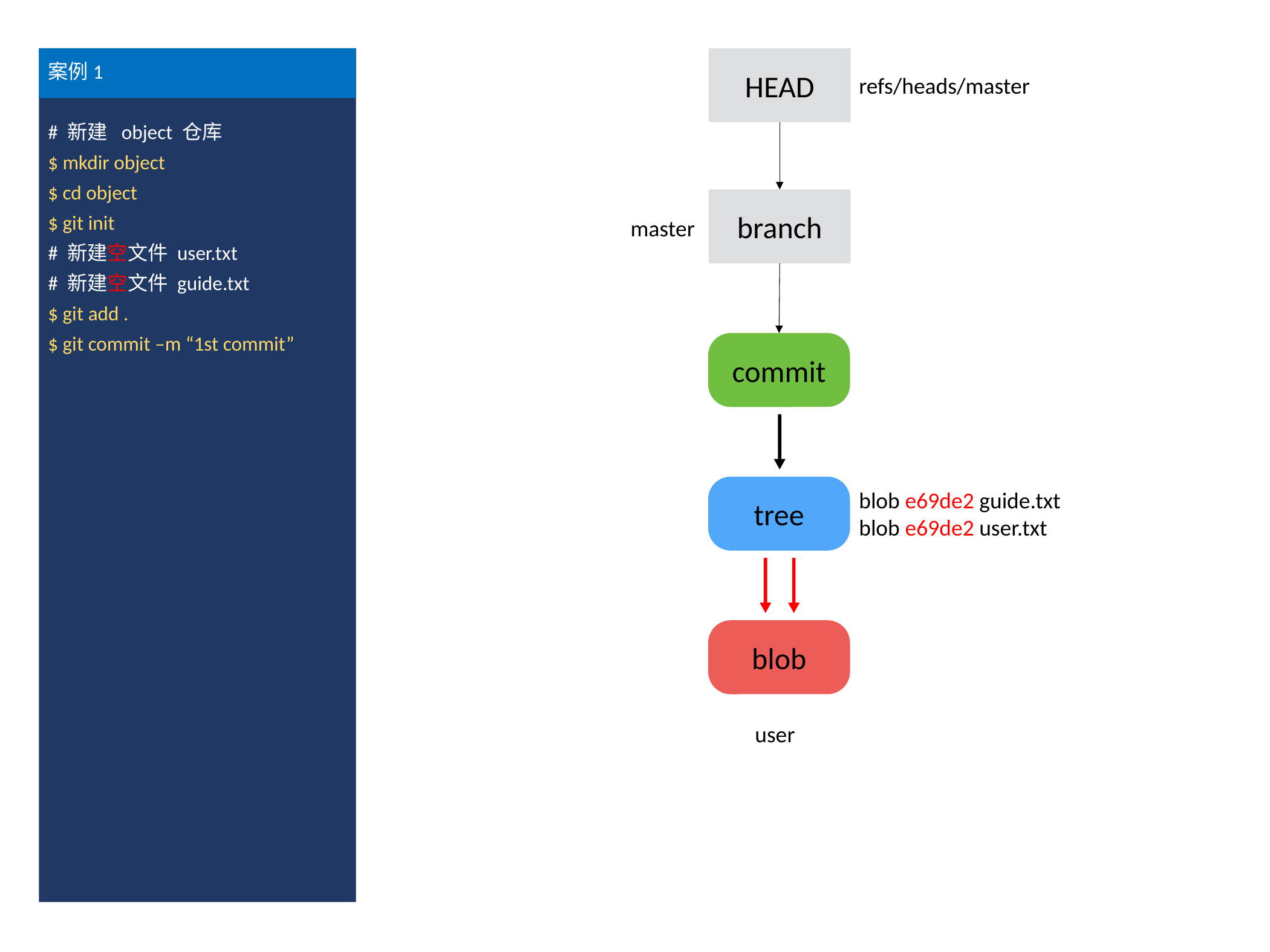

案例1

# 新建  object 仓库
$ mkdir object
$ cd object
$ git init
# 新建空文件 user.txt
# 新建空文件 guide.txt
$ git add .
$ git commit –m “1st commit”
案例1
HEAD
refs/heads/master
branch
master
commit

tree
blob e69de2 guide.txt
blob e69de2 user.txt

blob
user